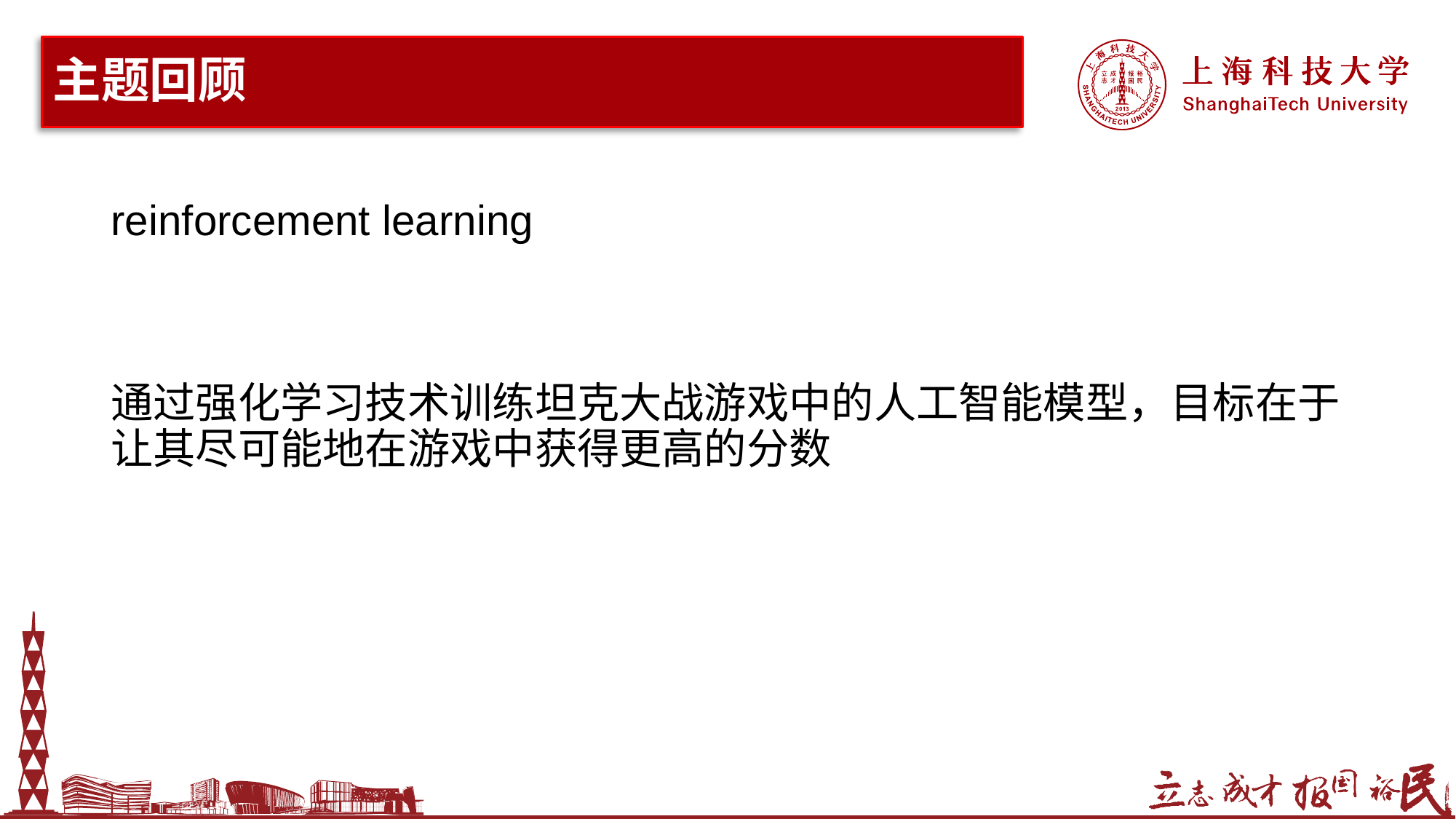

# 主题回顾
reinforcement learning

通过强化学习技术训练坦克大战游戏中的人工智能模型，目标在于让其尽可能地在游戏中获得更高的分数